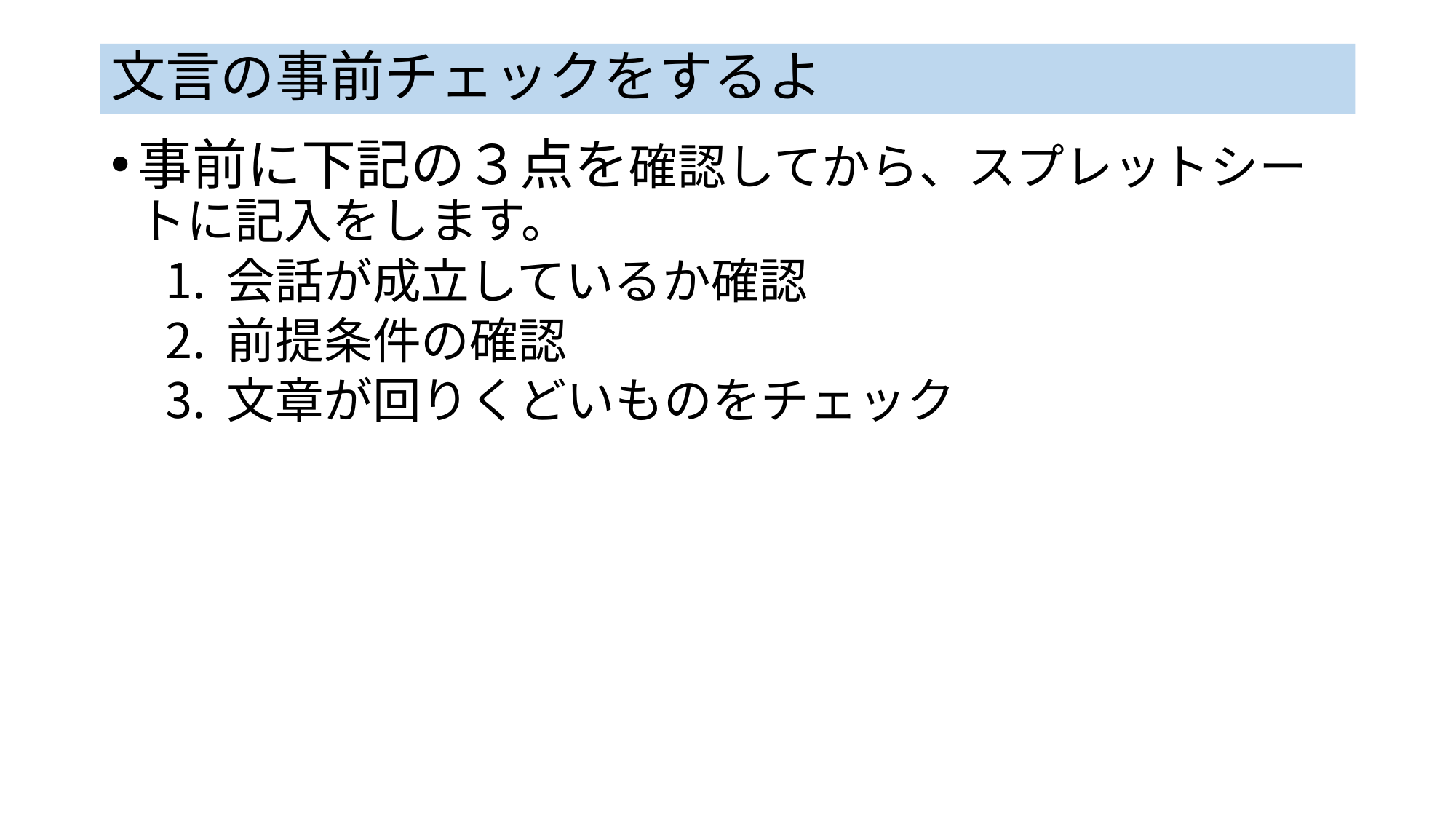

# 文言の事前チェックをするよ
事前に下記の３点を確認してから、スプレットシートに記入をします。
会話が成立しているか確認
前提条件の確認
文章が回りくどいものをチェック